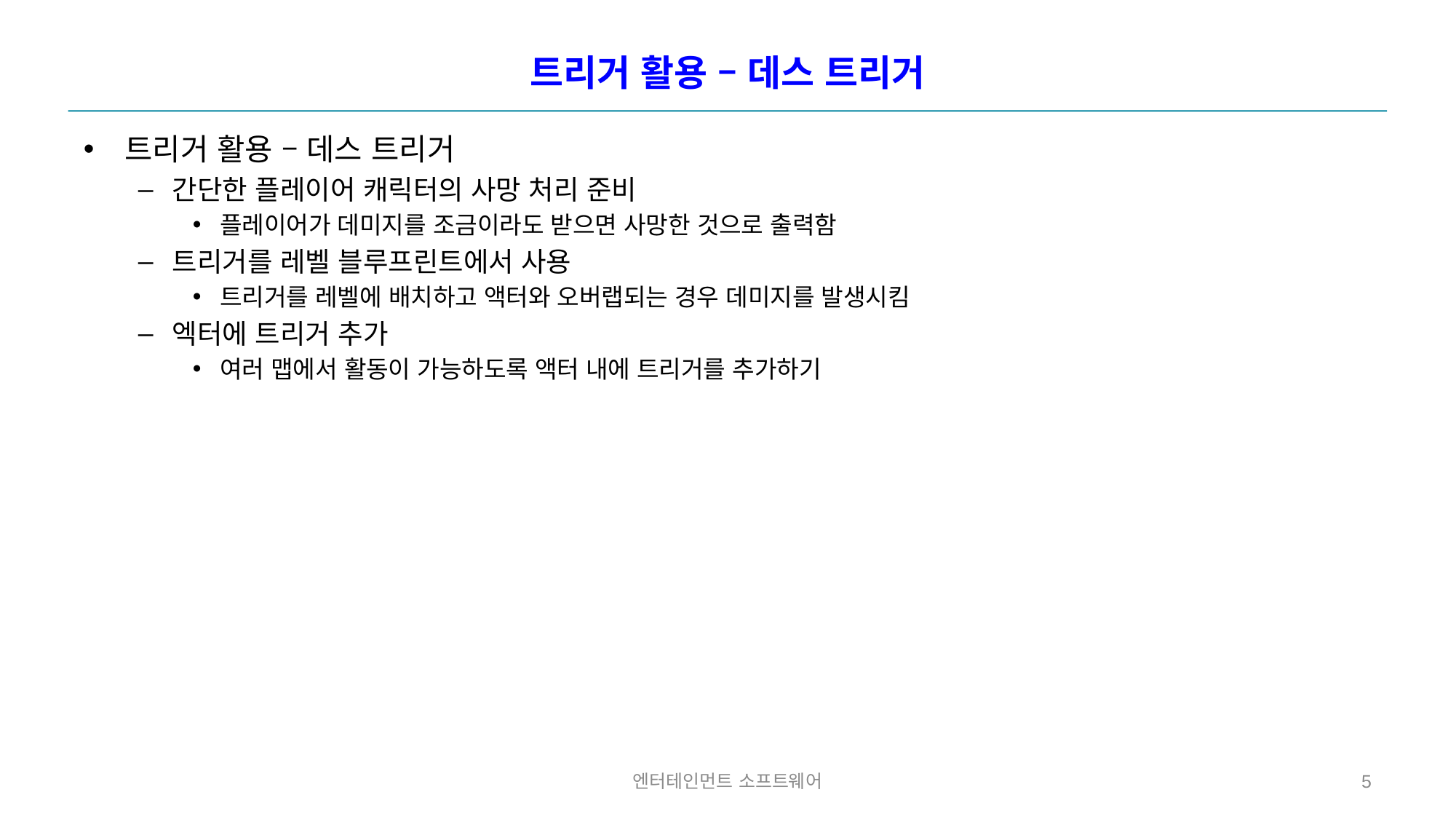

# 트리거 활용 – 데스 트리거
트리거 활용 – 데스 트리거
간단한 플레이어 캐릭터의 사망 처리 준비
플레이어가 데미지를 조금이라도 받으면 사망한 것으로 출력함
트리거를 레벨 블루프린트에서 사용
트리거를 레벨에 배치하고 액터와 오버랩되는 경우 데미지를 발생시킴
엑터에 트리거 추가
여러 맵에서 활동이 가능하도록 액터 내에 트리거를 추가하기

엔터테인먼트 소프트웨어
5